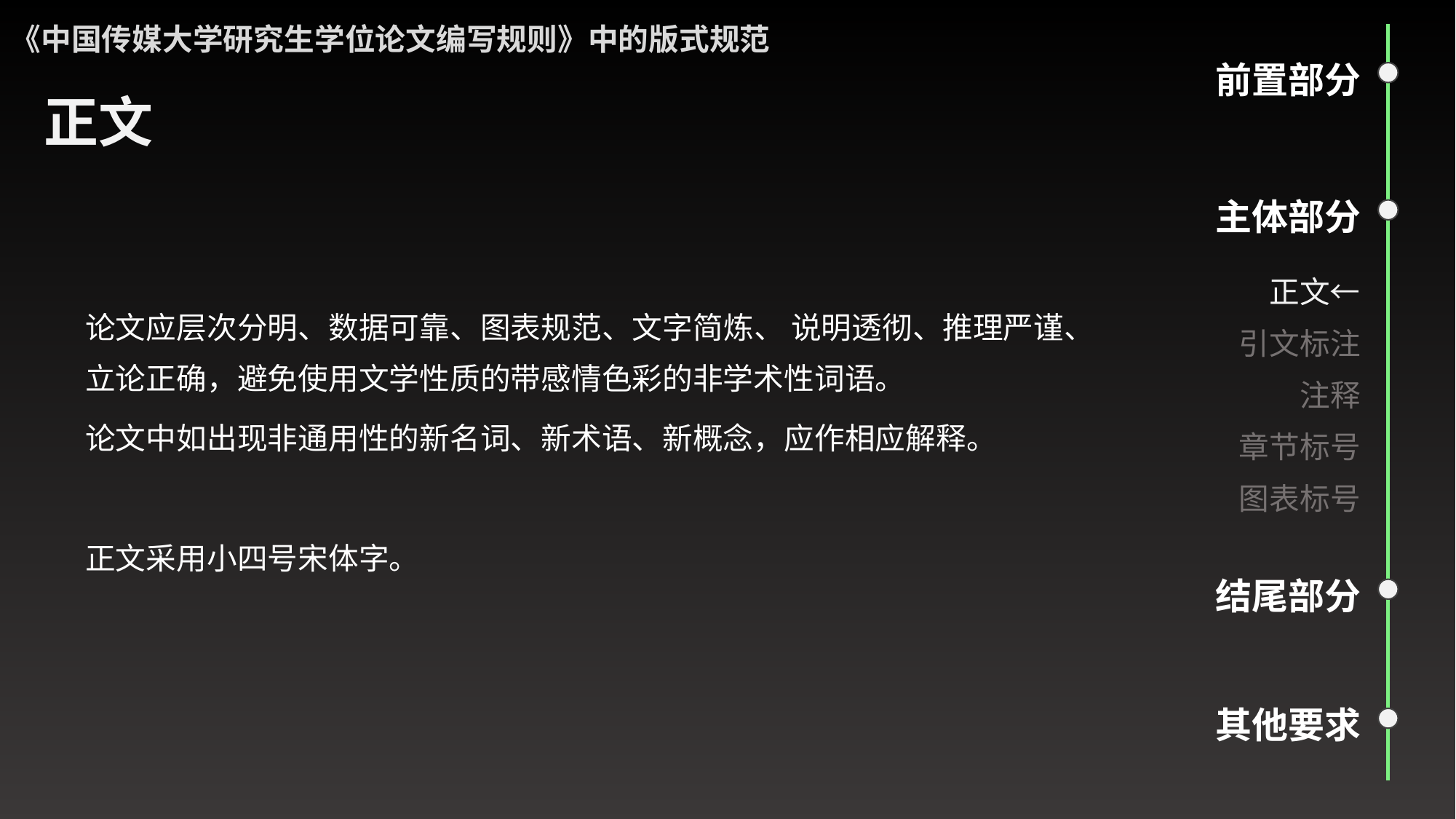

《中国传媒大学研究生学位论文编写规则》中的版式规范
前置部分

正文
主体部分

正文←
论文应层次分明、数据可靠、图表规范、文字简炼、 说明透彻、推理严谨、立论正确，避免使用文学性质的带感情色彩的非学术性词语。
论文中如出现非通用性的新名词、新术语、新概念，应作相应解释。

正文采用小四号宋体字。
引文标注
注释
章节标号
图表标号
结尾部分

其他要求